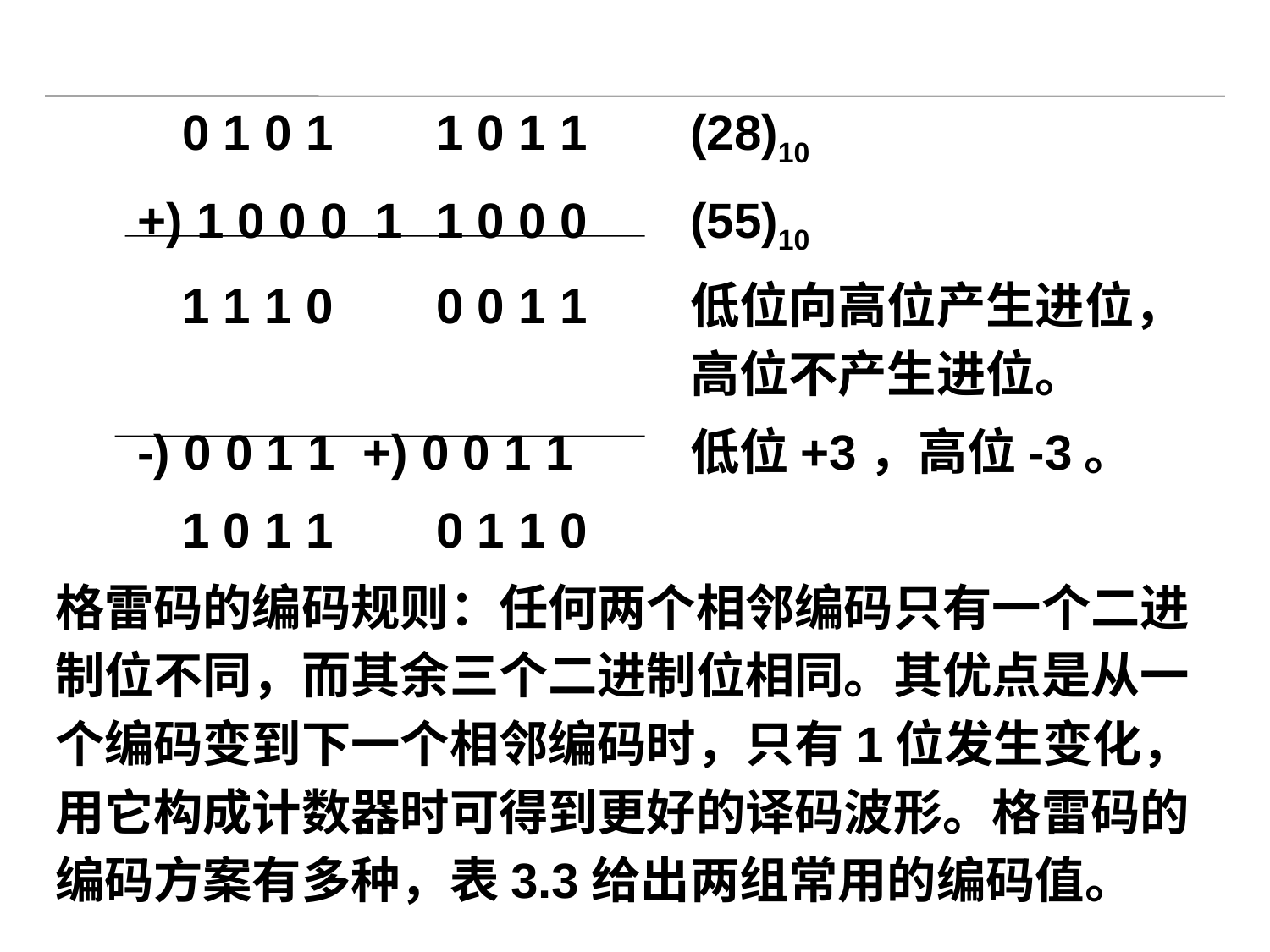

0 1 0 1 	1 0 1 1	(28)10
      +) 1 0 0 0  1	1 0 0 0	(55)10
	1 1 1 0 	0 0 1 1	低位向高位产生进位，					高位不产生进位。
      -) 0 0 1 1  +) 0 0 1 1	低位+3，高位-3。
	1 0 1 1	0 1 1 0
格雷码的编码规则：任何两个相邻编码只有一个二进制位不同，而其余三个二进制位相同。其优点是从一个编码变到下一个相邻编码时，只有1位发生变化，用它构成计数器时可得到更好的译码波形。格雷码的编码方案有多种，表3.3给出两组常用的编码值。